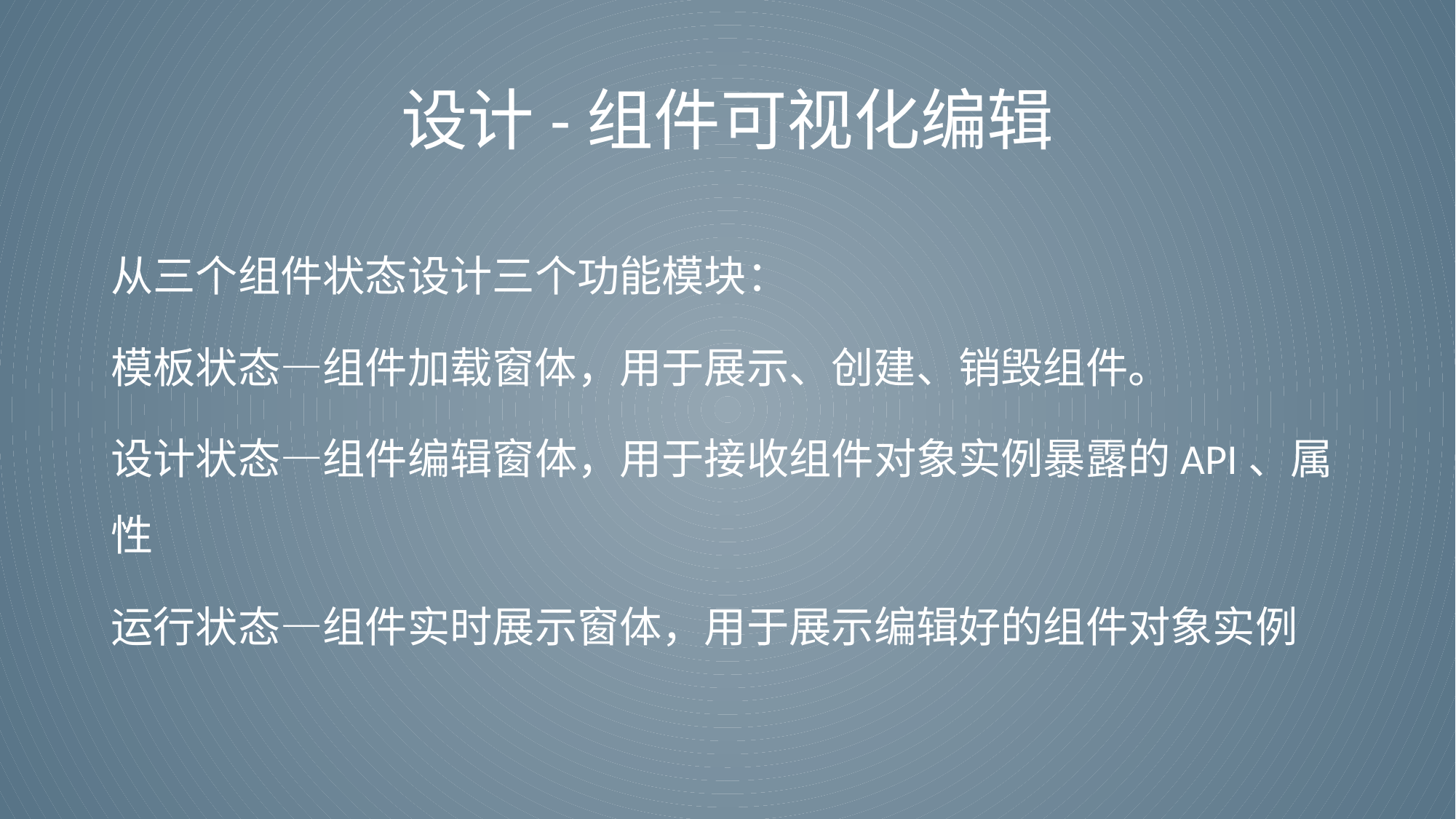

# 设计-组件可视化编辑
从三个组件状态设计三个功能模块：
模板状态—组件加载窗体，用于展示、创建、销毁组件。
设计状态—组件编辑窗体，用于接收组件对象实例暴露的API、属性
运行状态—组件实时展示窗体，用于展示编辑好的组件对象实例